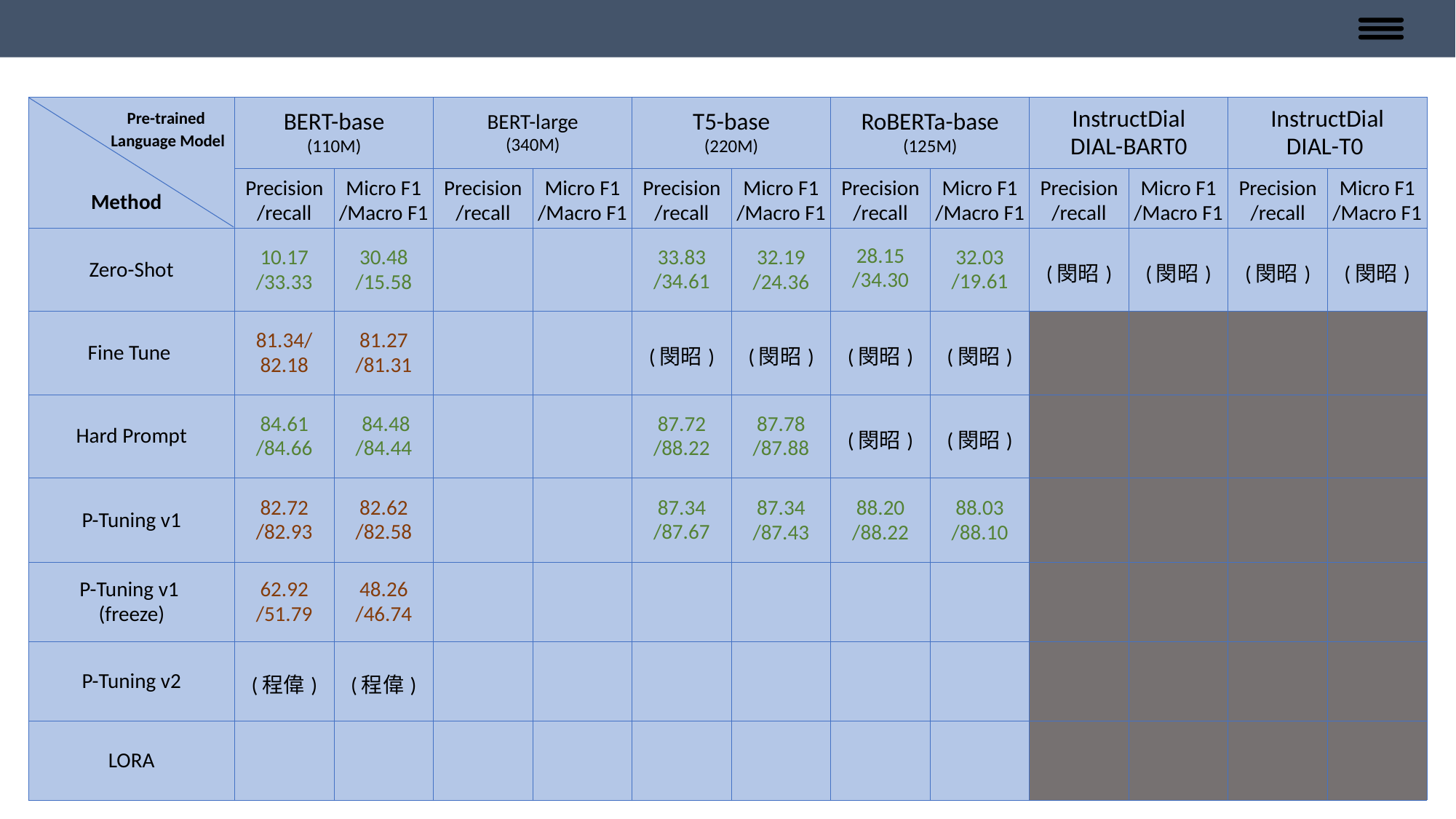

|  | BERT-base (110M) |  | BERT-large (340M) |  | T5-base (220M) |  | RoBERTa-base (125M) |  | InstructDial DIAL-BART0 |  | InstructDial DIAL-T0 | Instructdial |
| --- | --- | --- | --- | --- | --- | --- | --- | --- | --- | --- | --- | --- |
|  | Precision /recall | Micro F1 /Macro F1 | Precision /recall | Micro F1 /Macro F1 | Precision /recall | Micro F1 /Macro F1 | Precision /recall | Micro F1 /Macro F1 | Precision /recall | Micro F1 /Macro F1 | Precision /recall | Micro F1 /Macro F1 |
| Zero-Shot | 10.17 /33.33 | 30.48 /15.58 |  |  | 33.83 /34.61 | 32.19 /24.36 | 28.15 /34.30 | 32.03 /19.61 | (閔昭) | (閔昭) | (閔昭) | (閔昭) |
| Fine Tune | 81.34/ 82.18 | 81.27 /81.31 |  |  | (閔昭) | (閔昭) | (閔昭) | (閔昭) |  |  |  |  |
| Hard Prompt | 84.61 /84.66 | 84.48 /84.44 |  |  | 87.72 /88.22 | 87.78 /87.88 | (閔昭) | (閔昭) |  |  |  |  |
| P-Tuning v1 | 82.72 /82.93 | 82.62 /82.58 |  |  | 87.34 /87.67 | 87.34 /87.43 | 88.20 /88.22 | 88.03 /88.10 |  |  |  |  |
| P-Tuning v1  (freeze) | 62.92 /51.79 | 48.26 /46.74 |  |  |  |  |  |  |  |  |  |  |
| P-Tuning v2 | (程偉) | (程偉) |  |  |  |  |  |  |  |  |  |  |
| LORA |  |  |  |  |  |  |  |  |  |  |  |  |
Pre-trained
Language Model
Method